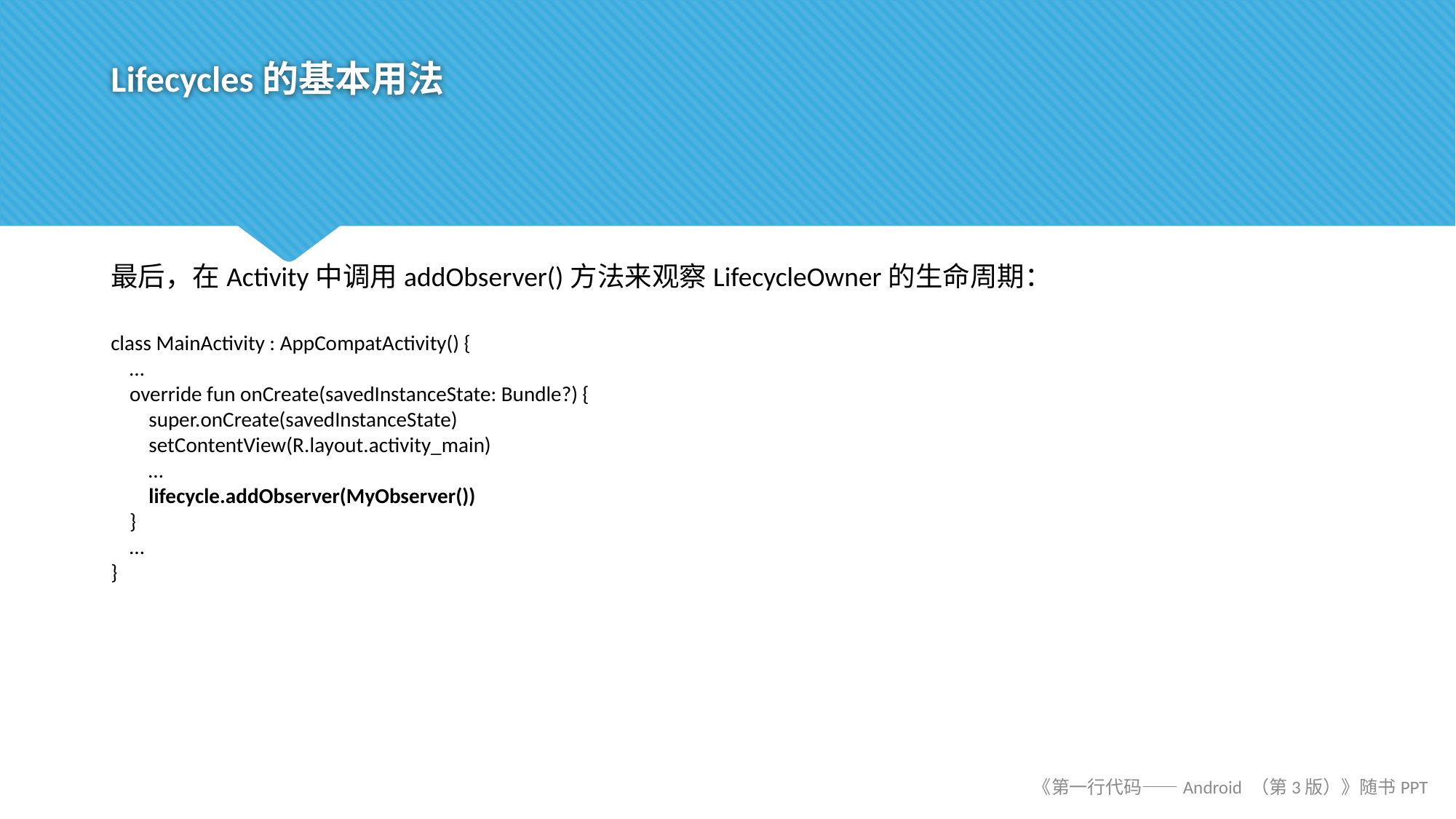

# Lifecycles的基本用法
最后，在Activity中调用addObserver()方法来观察LifecycleOwner的生命周期：
class MainActivity : AppCompatActivity() {
    …
    override fun onCreate(savedInstanceState: Bundle?) {
        super.onCreate(savedInstanceState)
        setContentView(R.layout.activity_main)
        …
        lifecycle.addObserver(MyObserver())
    }
    …
}